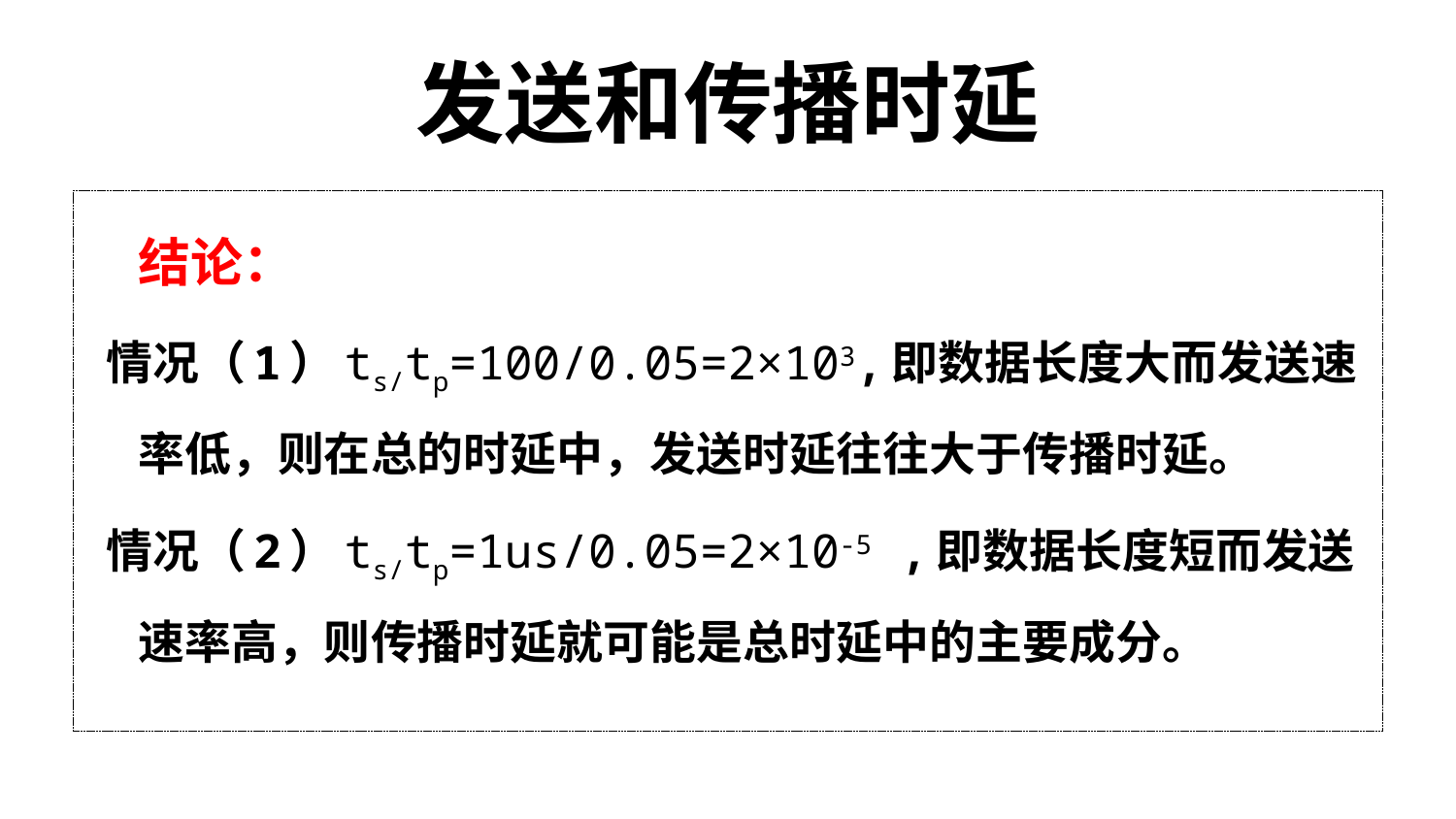

# 发送和传播时延
	结论：
 情况（1）ts/tp=100/0.05=2×103,即数据长度大而发送速率低，则在总的时延中，发送时延往往大于传播时延。
 情况（2）ts/tp=1us/0.05=2×10-5 ,即数据长度短而发送速率高，则传播时延就可能是总时延中的主要成分。